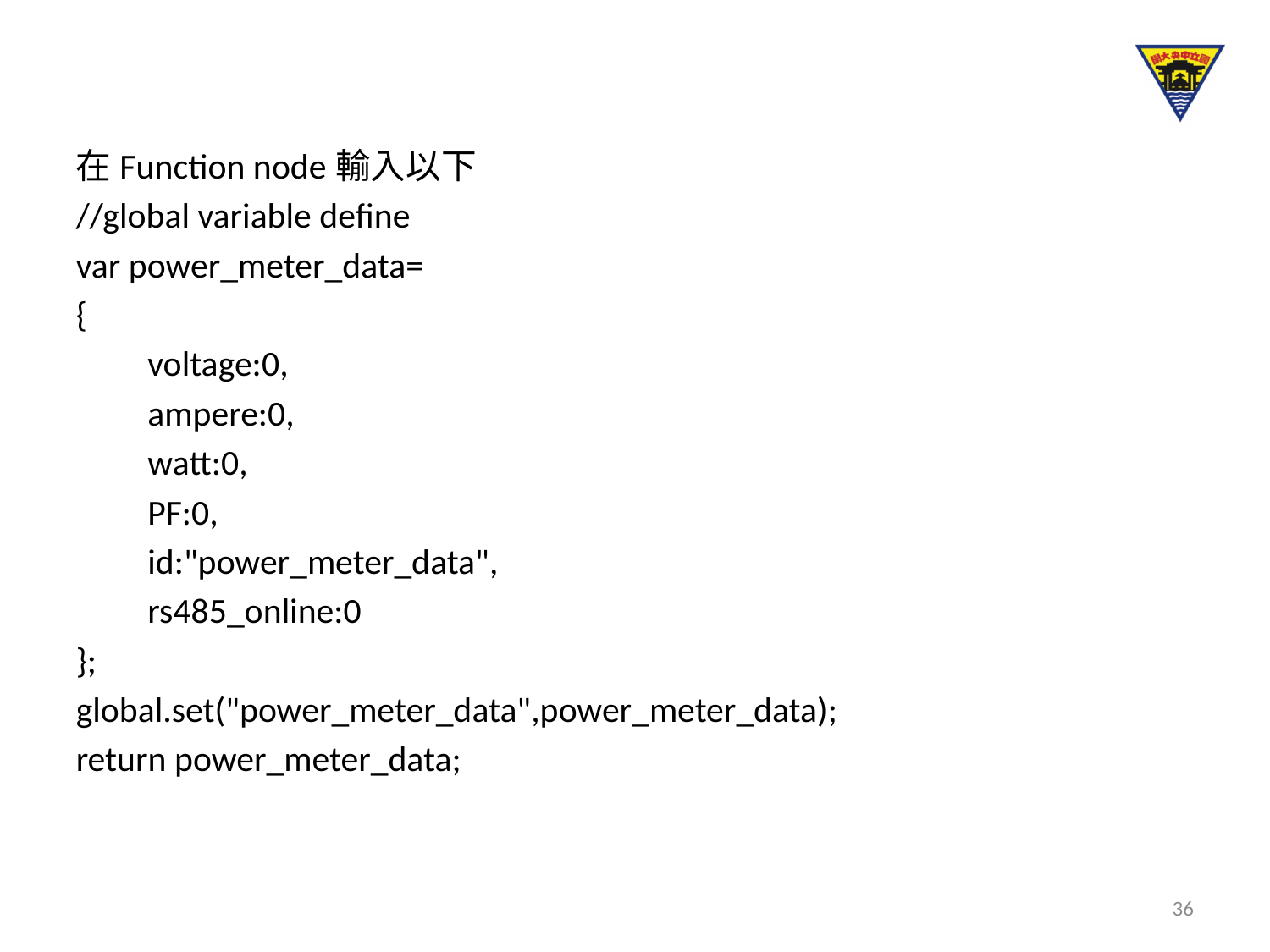

在Function node輸入以下
//global variable define
var power_meter_data=
{
 voltage:0,
 ampere:0,
 watt:0,
 PF:0,
 id:"power_meter_data",
 rs485_online:0
};
global.set("power_meter_data",power_meter_data);
return power_meter_data;
36